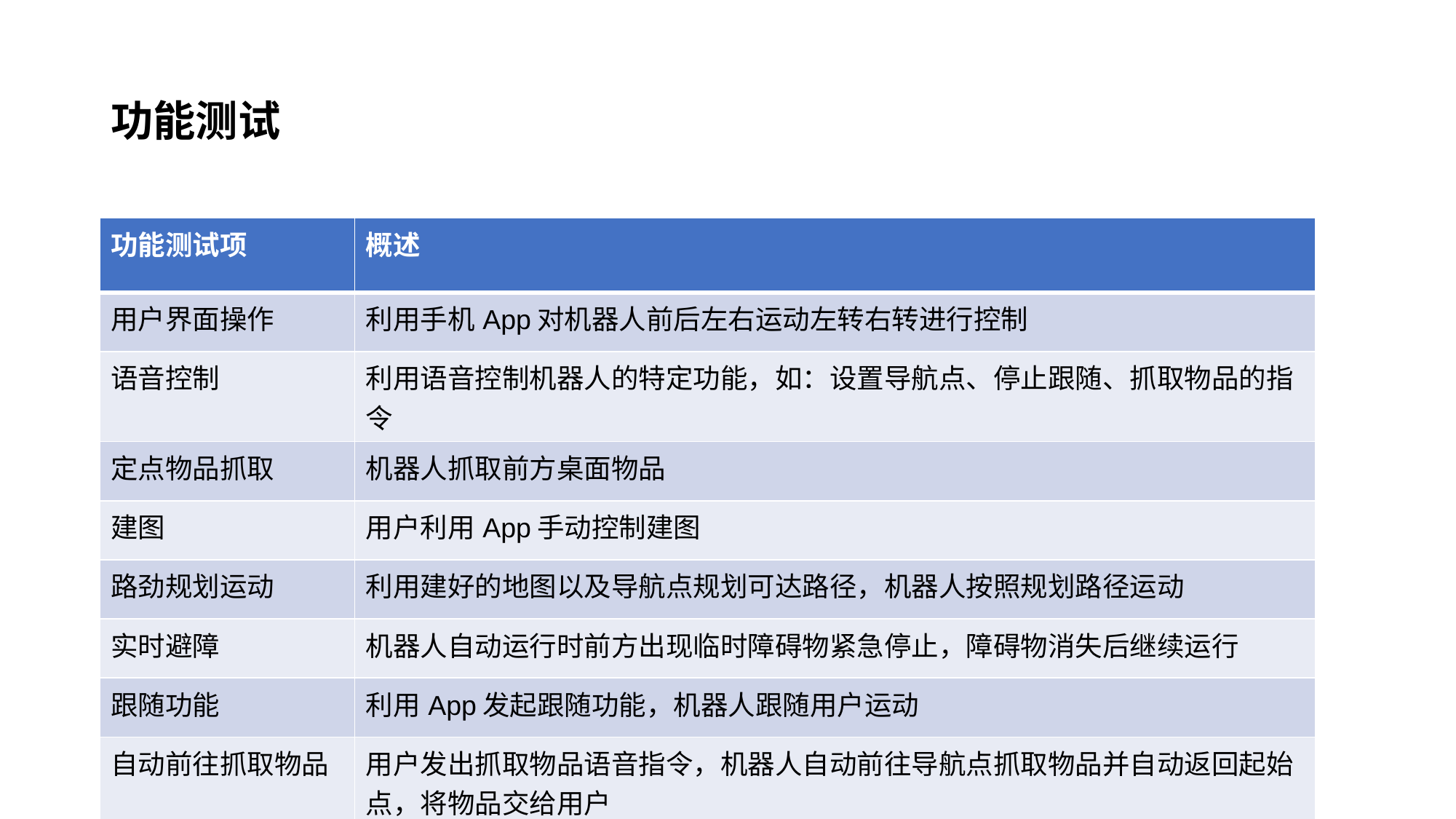

# 功能测试
| 功能测试项 | 概述 |
| --- | --- |
| 用户界面操作 | 利用手机App对机器人前后左右运动左转右转进行控制 |
| 语音控制 | 利用语音控制机器人的特定功能，如：设置导航点、停止跟随、抓取物品的指令 |
| 定点物品抓取 | 机器人抓取前方桌面物品 |
| 建图 | 用户利用App手动控制建图 |
| 路劲规划运动 | 利用建好的地图以及导航点规划可达路径，机器人按照规划路径运动 |
| 实时避障 | 机器人自动运行时前方出现临时障碍物紧急停止，障碍物消失后继续运行 |
| 跟随功能 | 利用App发起跟随功能，机器人跟随用户运动 |
| 自动前往抓取物品 | 用户发出抓取物品语音指令，机器人自动前往导航点抓取物品并自动返回起始点，将物品交给用户 |